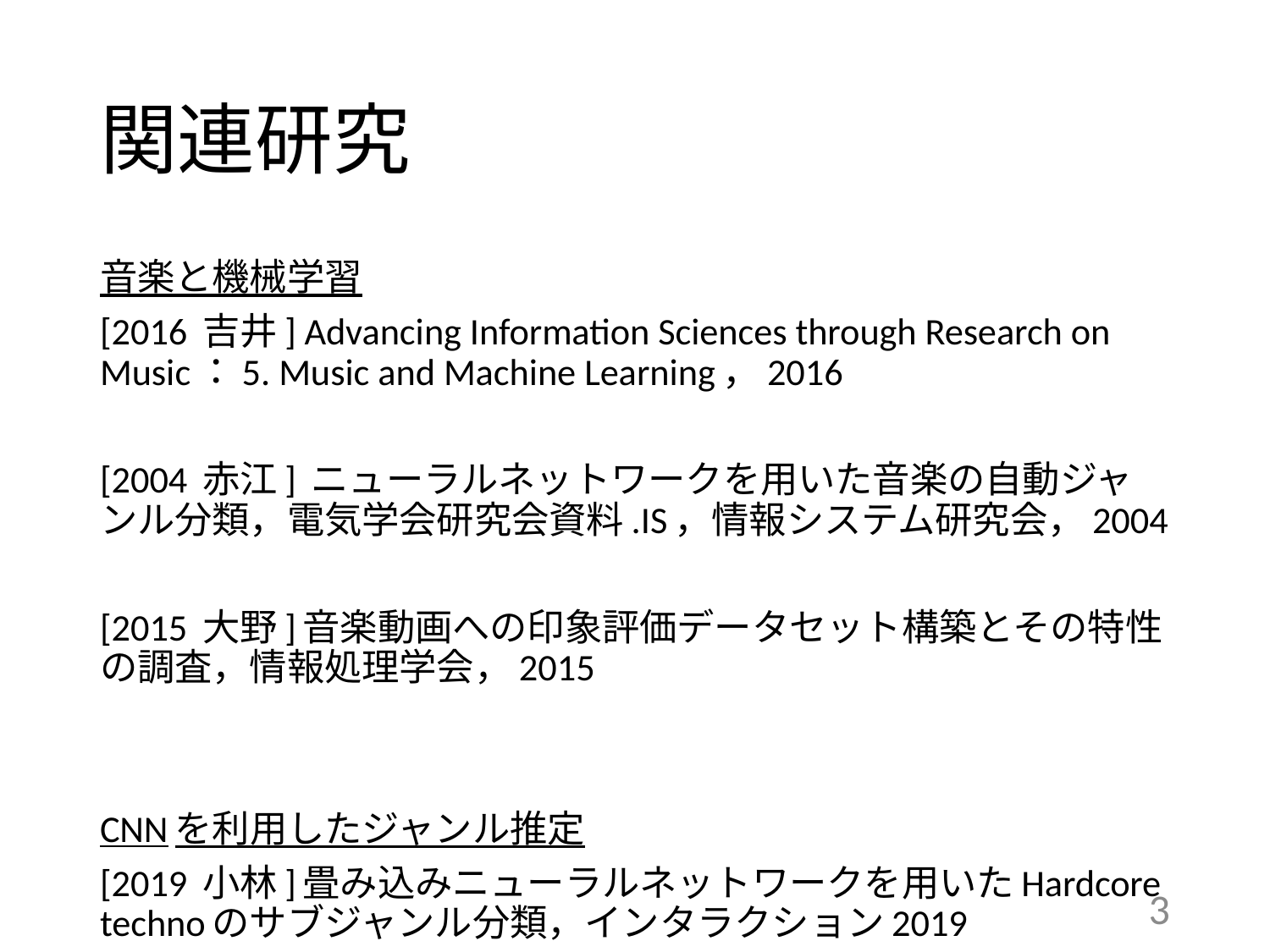

# 関連研究

音楽と機械学習
[2016 吉井] Advancing Information Sciences through Research on Music：5. Music and Machine Learning，2016

[2004 赤江] ニューラルネットワークを用いた音楽の自動ジャンル分類，電気学会研究会資料.IS，情報システム研究会，2004

[2015 大野]音楽動画への印象評価データセット構築とその特性の調査，情報処理学会，2015

CNNを利用したジャンル推定
[2019 小林]畳み込みニューラルネットワークを用いたHardcore technoのサブジャンル分類，インタラクション2019
3